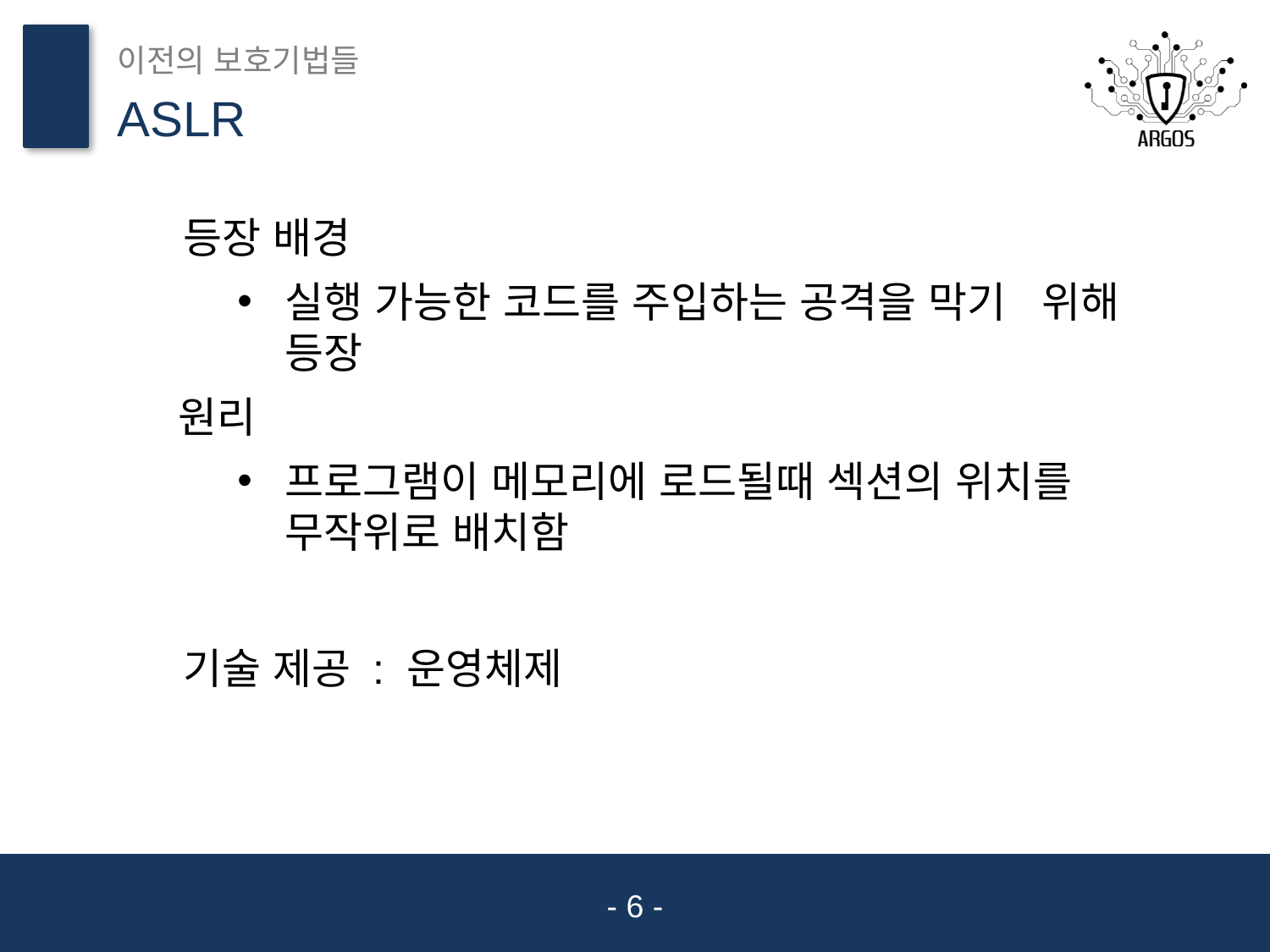

이전의 보호기법들
ASLR
등장 배경
실행 가능한 코드를 주입하는 공격을 막기   위해 등장
원리
프로그램이 메모리에 로드될때 섹션의 위치를 무작위로 배치함
기술 제공 : 운영체제
- 6 -